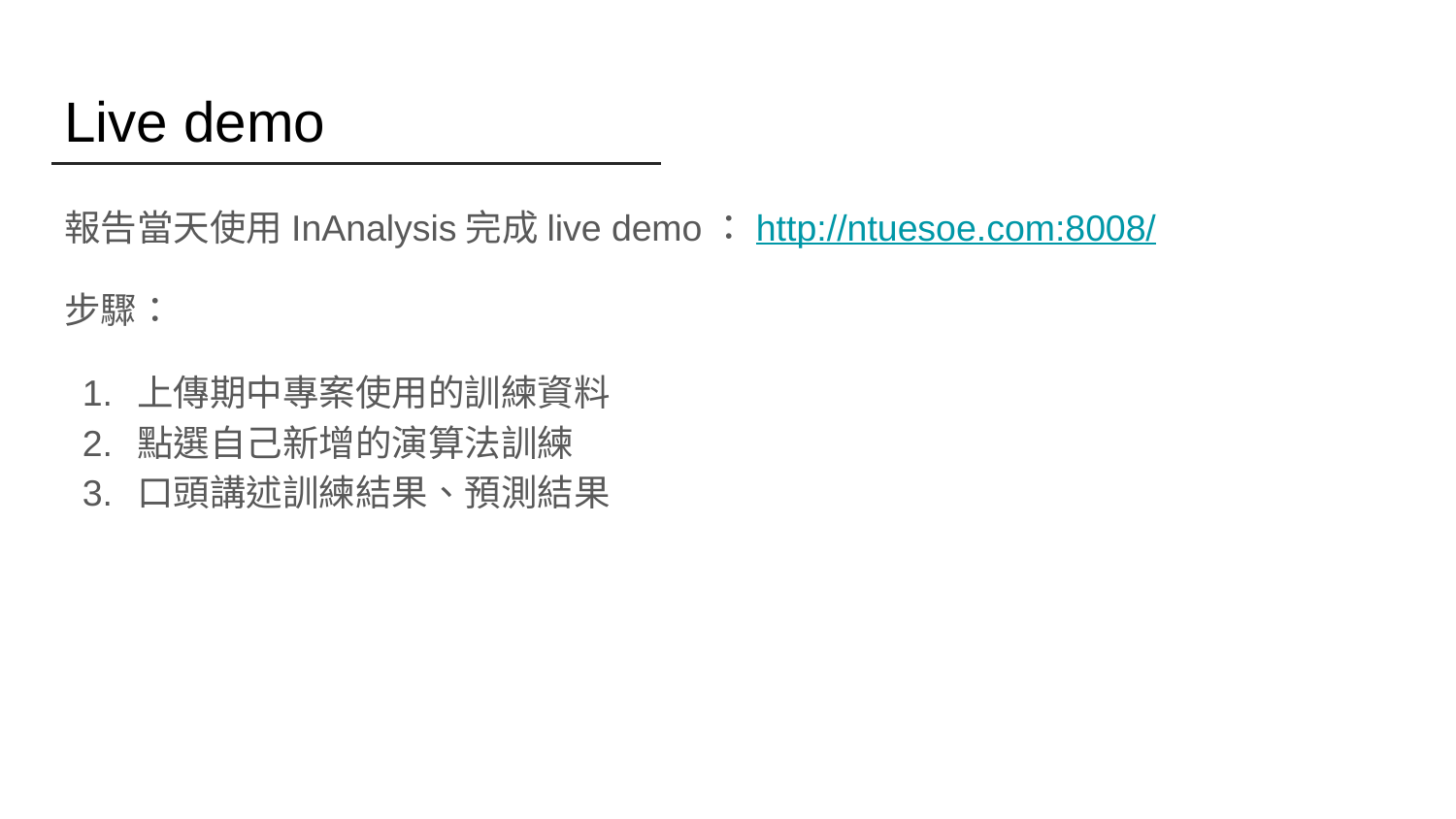

# Live demo
報告當天使用InAnalysis完成live demo：http://ntuesoe.com:8008/
步驟：
上傳期中專案使用的訓練資料
點選自己新增的演算法訓練
口頭講述訓練結果、預測結果